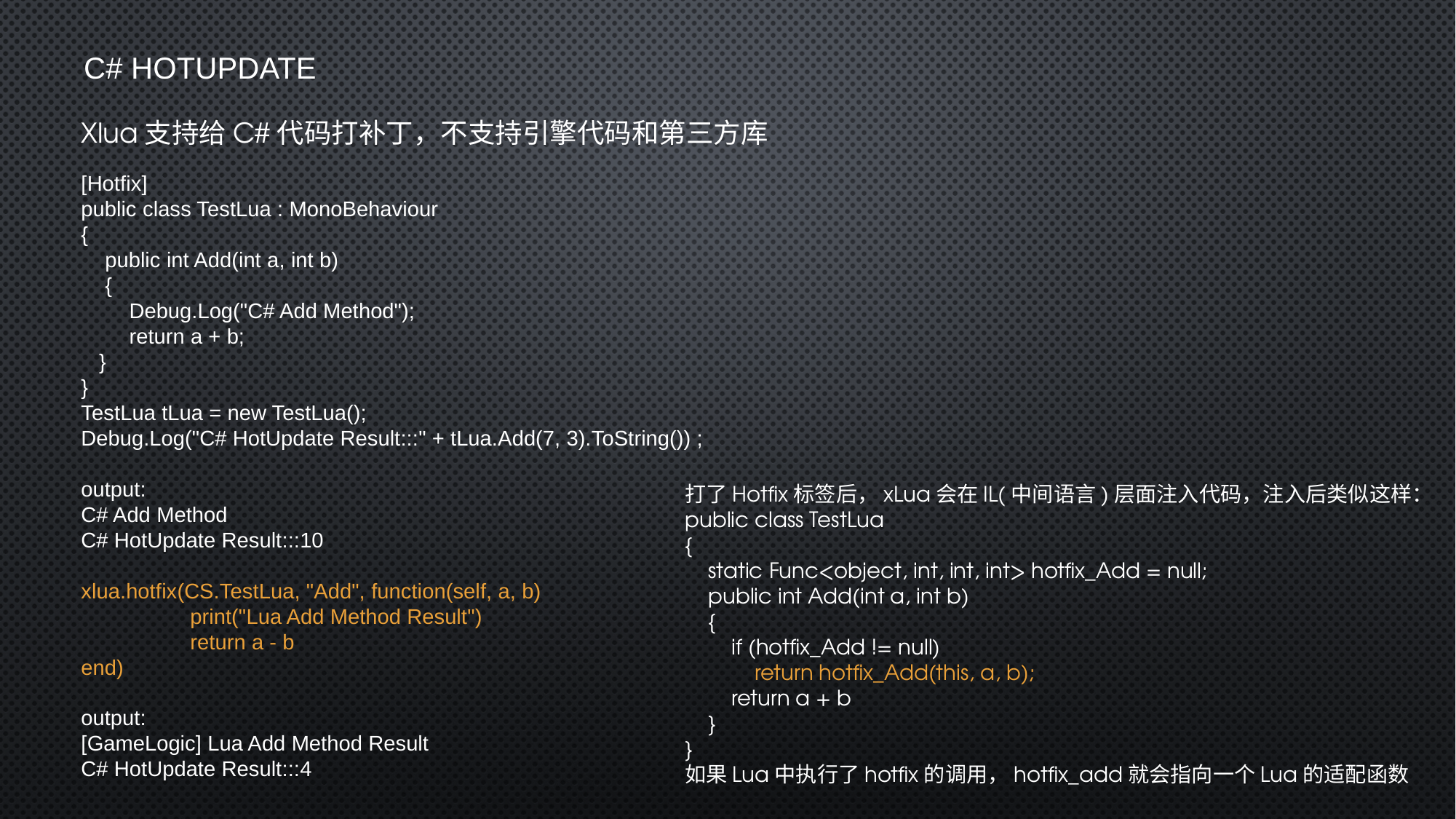

C# HOTUPDATE

Xlua支持给C#代码打补丁，不支持引擎代码和第三方库

[Hotfix]
public class TestLua : MonoBehaviour
{
    public int Add(int a, int b)
    {
        Debug.Log("C# Add Method");
        return a + b;
   }
}
TestLua tLua = new TestLua();
Debug.Log("C# HotUpdate Result:::" + tLua.Add(7, 3).ToString()) ;

output:
C# Add Method
C# HotUpdate Result:::10

xlua.hotfix(CS.TestLua, "Add", function(self, a, b)
	print("Lua Add Method Result")
	return a - b
end)

output:
[GameLogic] Lua Add Method Result
C# HotUpdate Result:::4
打了Hotfix标签后，xLua会在IL(中间语言)层面注入代码，注入后类似这样：
public class TestLua
{
    static Func<object, int, int, int> hotfix_Add = null;
    public int Add(int a, int b)
    {
        if (hotfix_Add != null)
            return hotfix_Add(this, a, b);
        return a + b
    }
}
如果Lua中执行了hotfix的调用，hotfix_add就会指向一个Lua的适配函数